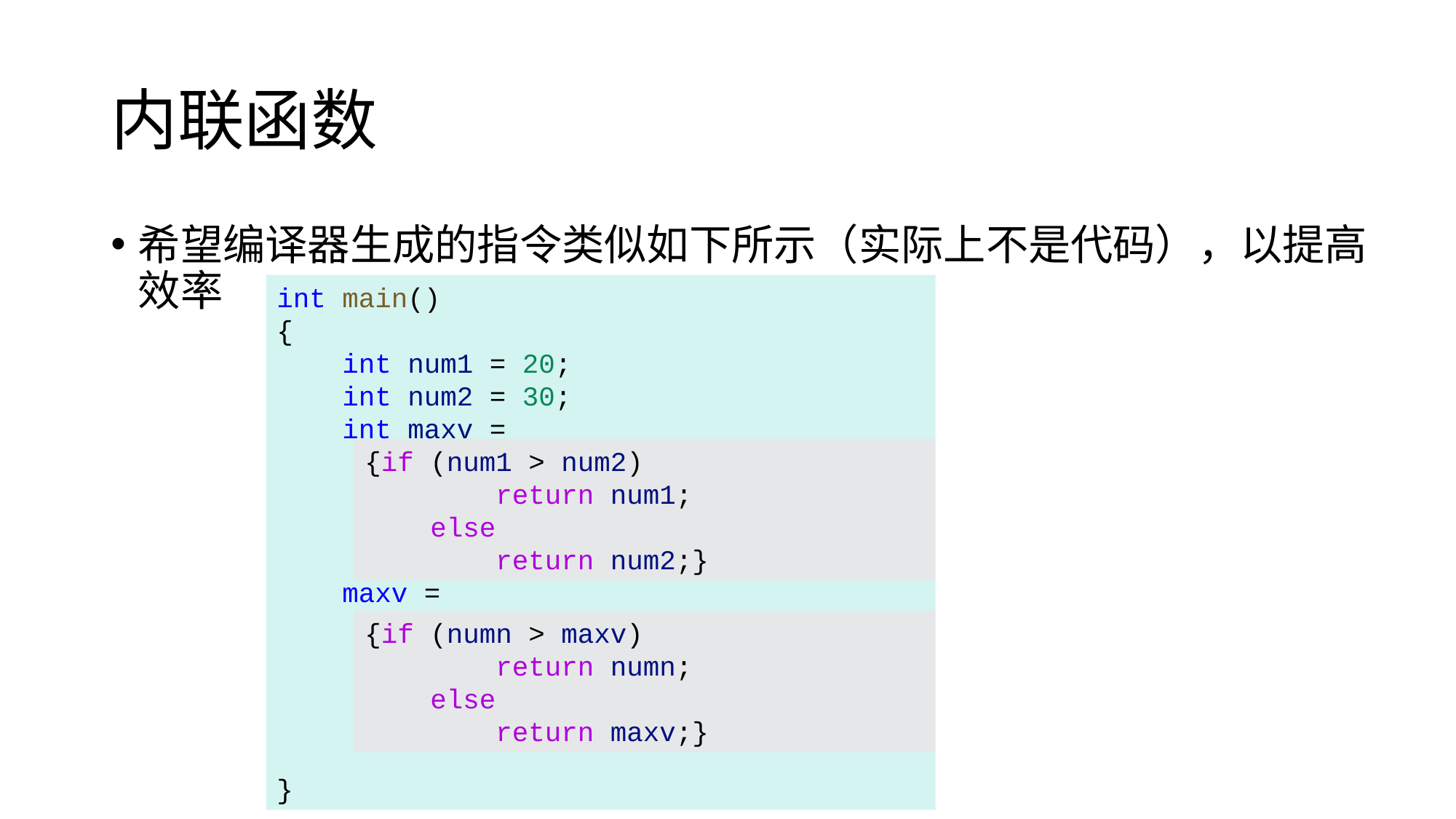

# 内联函数
希望编译器生成的指令类似如下所示（实际上不是代码），以提高效率

int main()
{
    int num1 = 20;
    int num2 = 30;
    int maxv =

    maxv =

}
{if (num1 > num2)
        return num1;
    else
        return num2;}
{if (numn > maxv)
        return numn;
    else
        return maxv;}
5